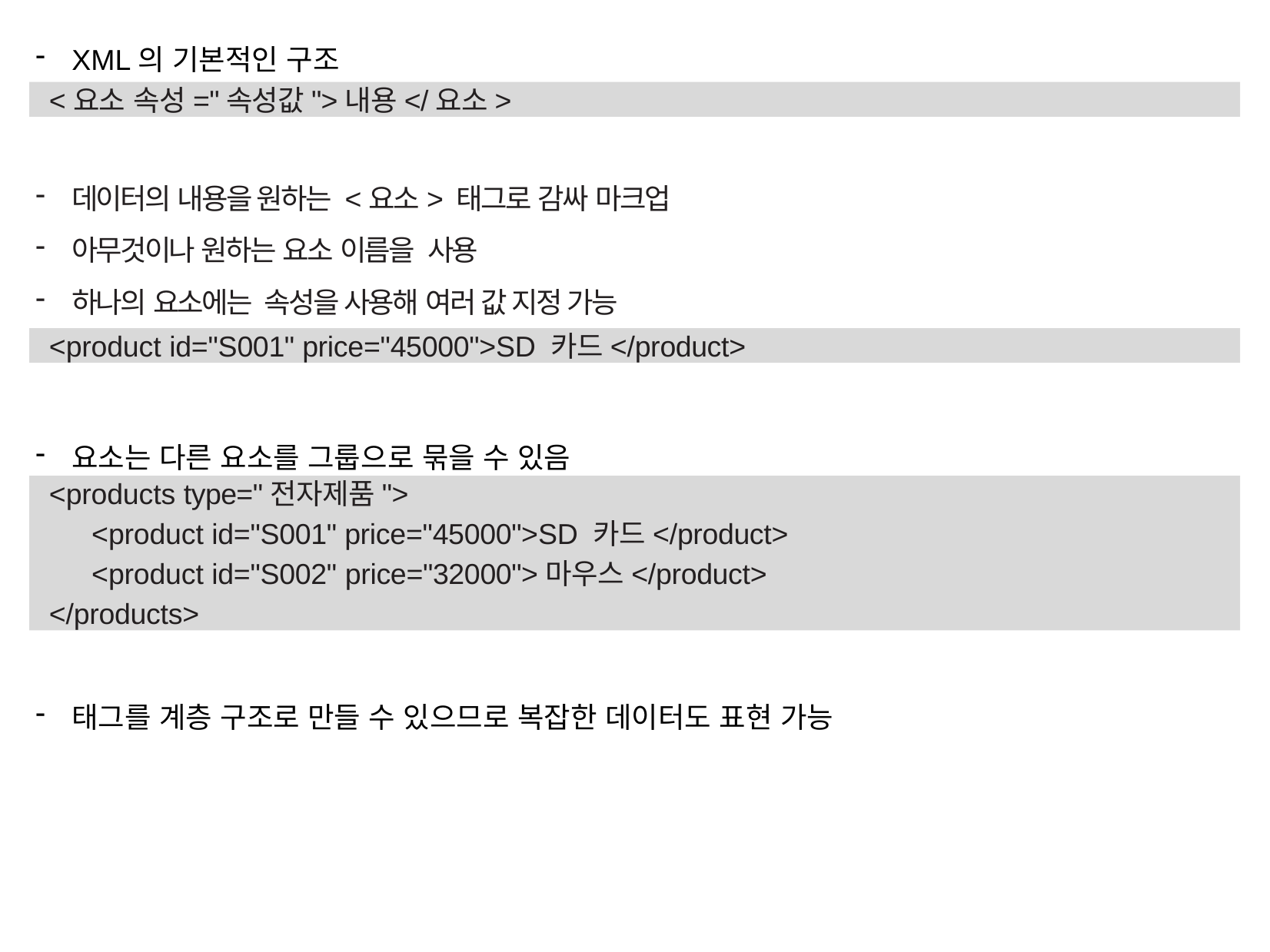

XML의 기본적인 구조

데이터의 내용을 원하는 <요소> 태그로 감싸 마크업
아무것이나 원하는 요소 이름을  사용
하나의 요소에는  속성을 사용해 여러 값 지정 가능

요소는 다른 요소를 그룹으로 묶을 수 있음

태그를 계층 구조로 만들 수 있으므로 복잡한 데이터도 표현 가능
<요소 속성="속성값">내용</요소>
<product id="S001" price="45000">SD 카드</product>
<products type="전자제품">
<product id="S001" price="45000">SD 카드</product>
<product id="S002" price="32000">마우스</product>
</products>